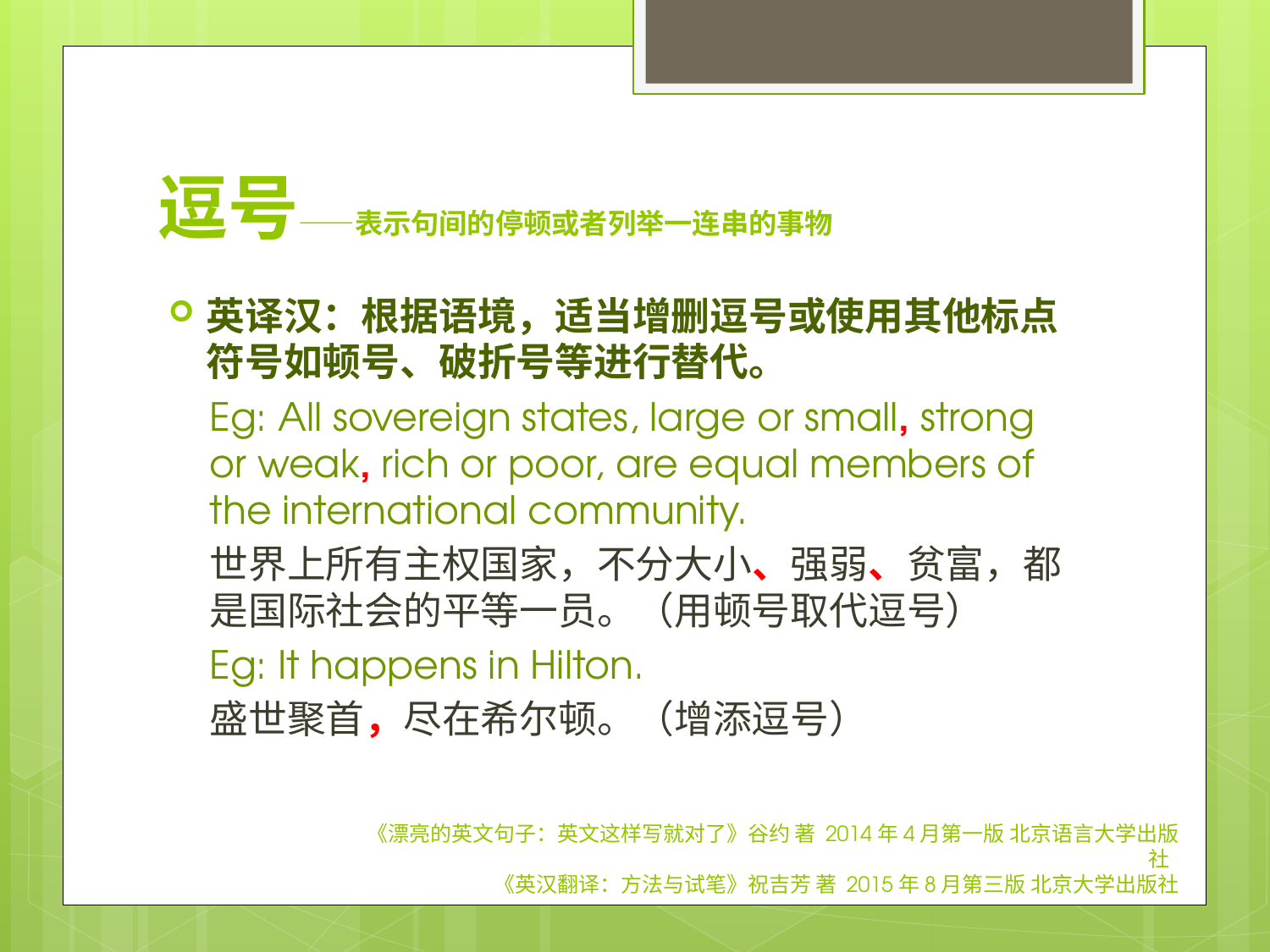

# 逗号——表示句间的停顿或者列举一连串的事物
英译汉：根据语境，适当增删逗号或使用其他标点符号如顿号、破折号等进行替代。
Eg: All sovereign states, large or small, strong or weak, rich or poor, are equal members of the international community.
世界上所有主权国家，不分大小、强弱、贫富，都是国际社会的平等一员。（用顿号取代逗号）
Eg: It happens in Hilton.
盛世聚首，尽在希尔顿。（增添逗号）
《漂亮的英文句子：英文这样写就对了》谷约 著 2014年4月第一版 北京语言大学出版社
《英汉翻译：方法与试笔》祝吉芳 著 2015年8月第三版 北京大学出版社